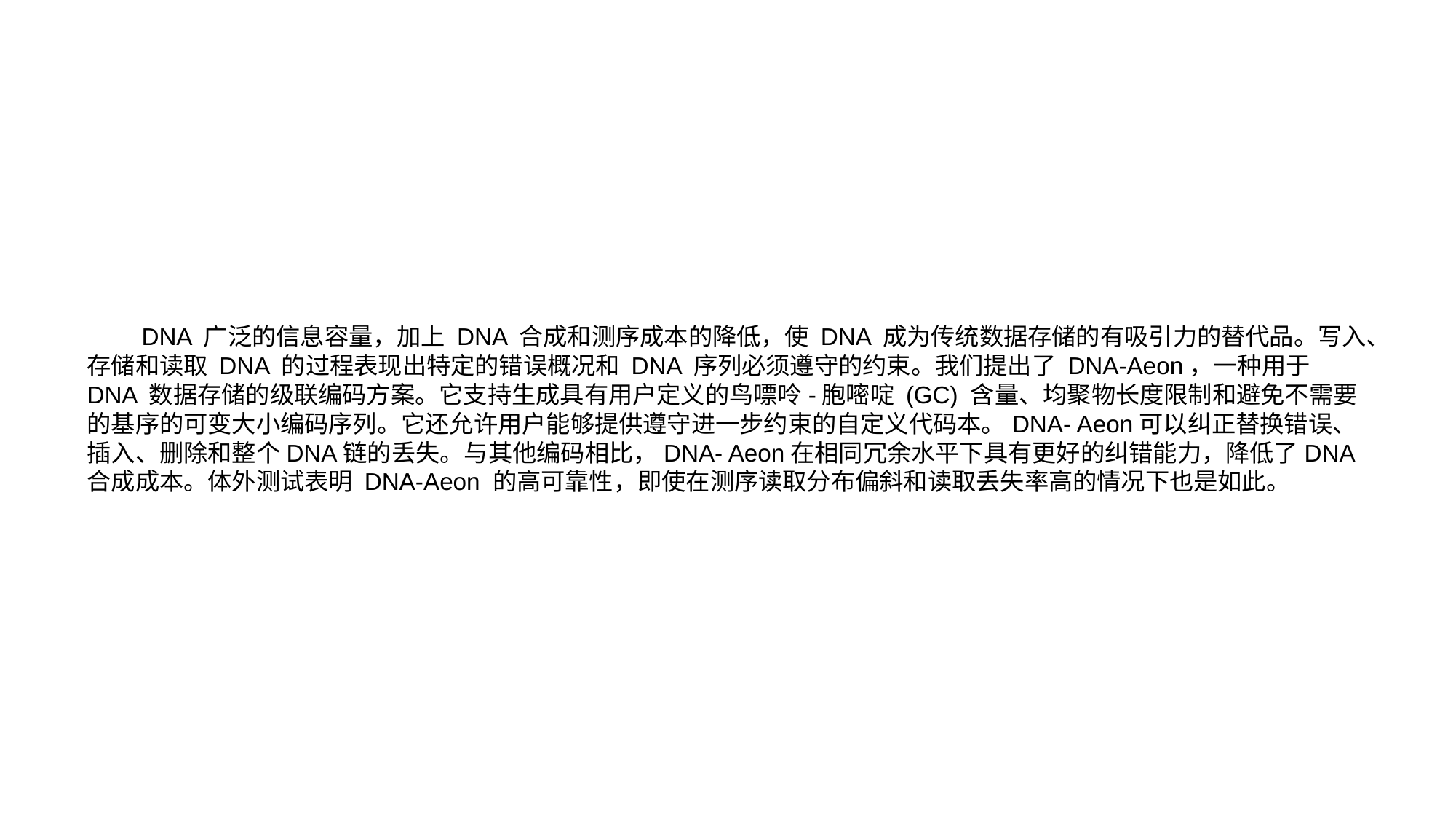

DNA 广泛的信息容量，加上 DNA 合成和测序成本的降低，使 DNA 成为传统数据存储的有吸引力的替代品。写入、存储和读取 DNA 的过程表现出特定的错误概况和 DNA 序列必须遵守的约束。我们提出了 DNA-Aeon，一种用于 DNA 数据存储的级联编码方案。它支持生成具有用户定义的鸟嘌呤-胞嘧啶 (GC) 含量、均聚物长度限制和避免不需要的基序的可变大小编码序列。它还允许用户能够提供遵守进一步约束的自定义代码本。DNA- Aeon可以纠正替换错误、插入、删除和整个DNA链的丢失。与其他编码相比，DNA- Aeon在相同冗余水平下具有更好的纠错能力，降低了DNA合成成本。体外测试表明 DNA-Aeon 的高可靠性，即使在测序读取分布偏斜和读取丢失率高的情况下也是如此。